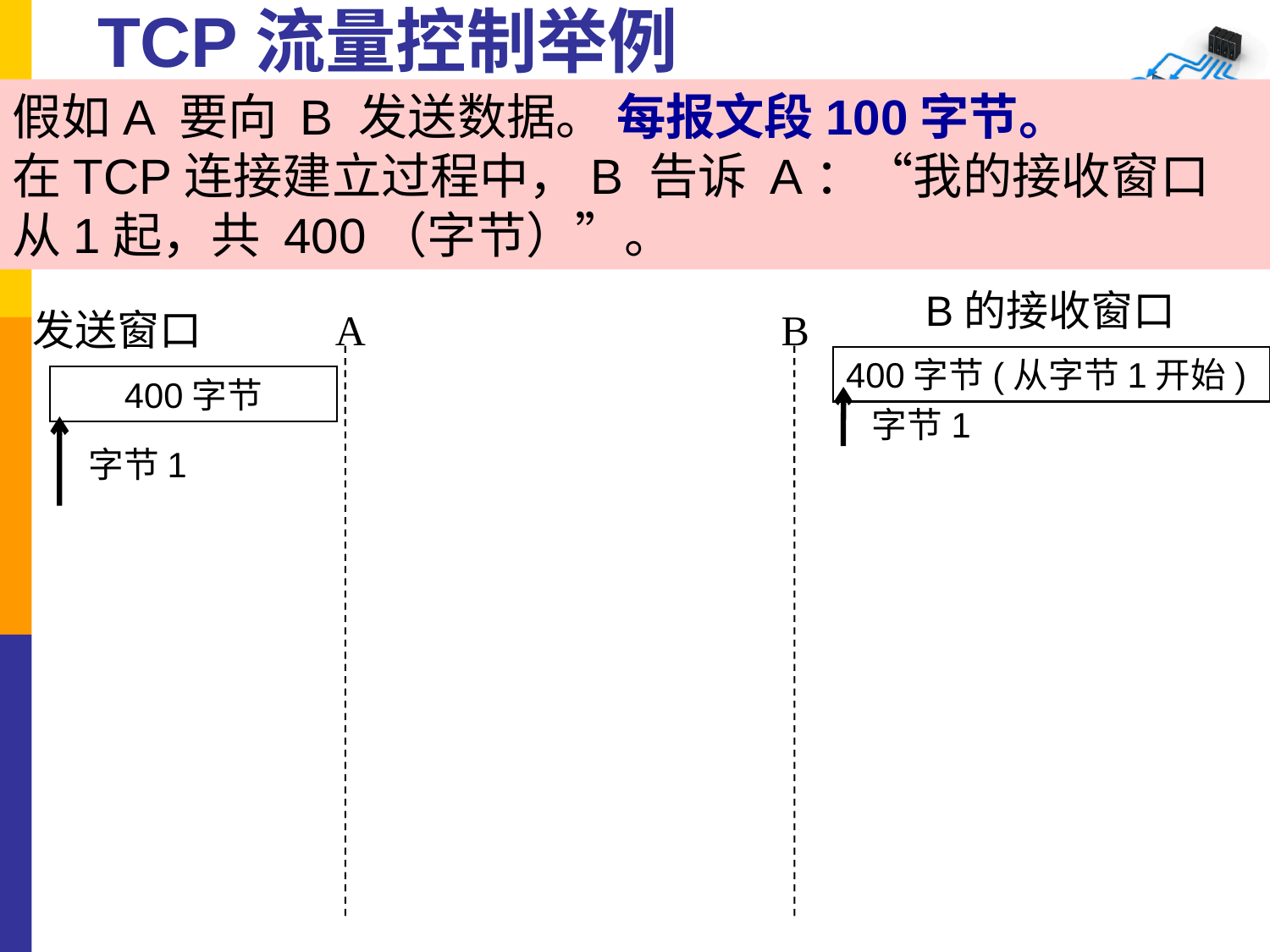

# TCP流量控制举例
假如A 要向 B 发送数据。 每报文段100字节。
在TCP连接建立过程中，B 告诉 A：“我的接收窗口 从1起，共 400（字节）”。
B的接收窗口
发送窗口
A
B

400字节(从字节1开始)
400字节
字节1
字节1